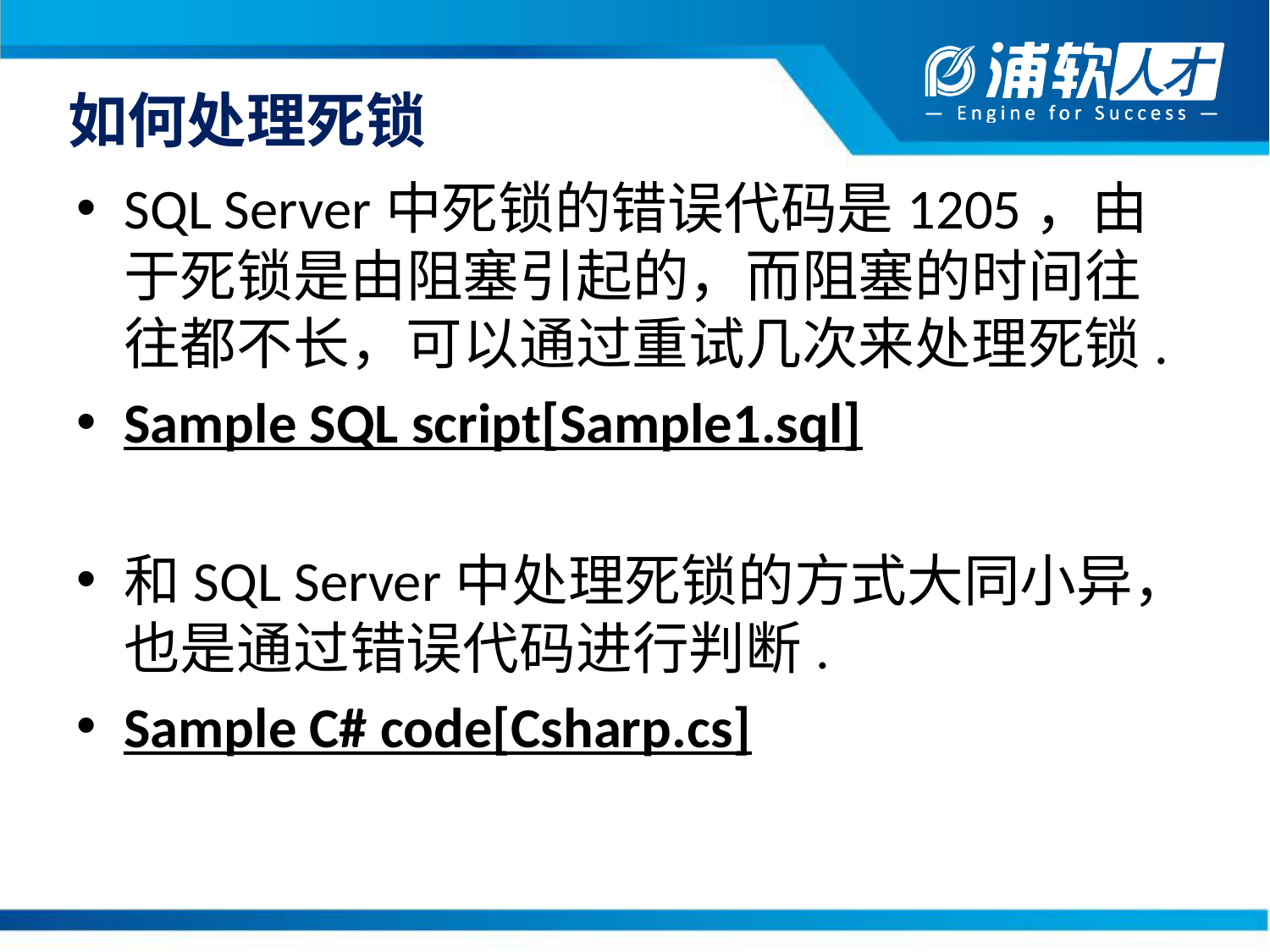

# 如何处理死锁
SQL Server中死锁的错误代码是1205，由于死锁是由阻塞引起的，而阻塞的时间往往都不长，可以通过重试几次来处理死锁.
Sample SQL script[Sample1.sql]

和SQL Server中处理死锁的方式大同小异，也是通过错误代码进行判断.
Sample C# code[Csharp.cs]